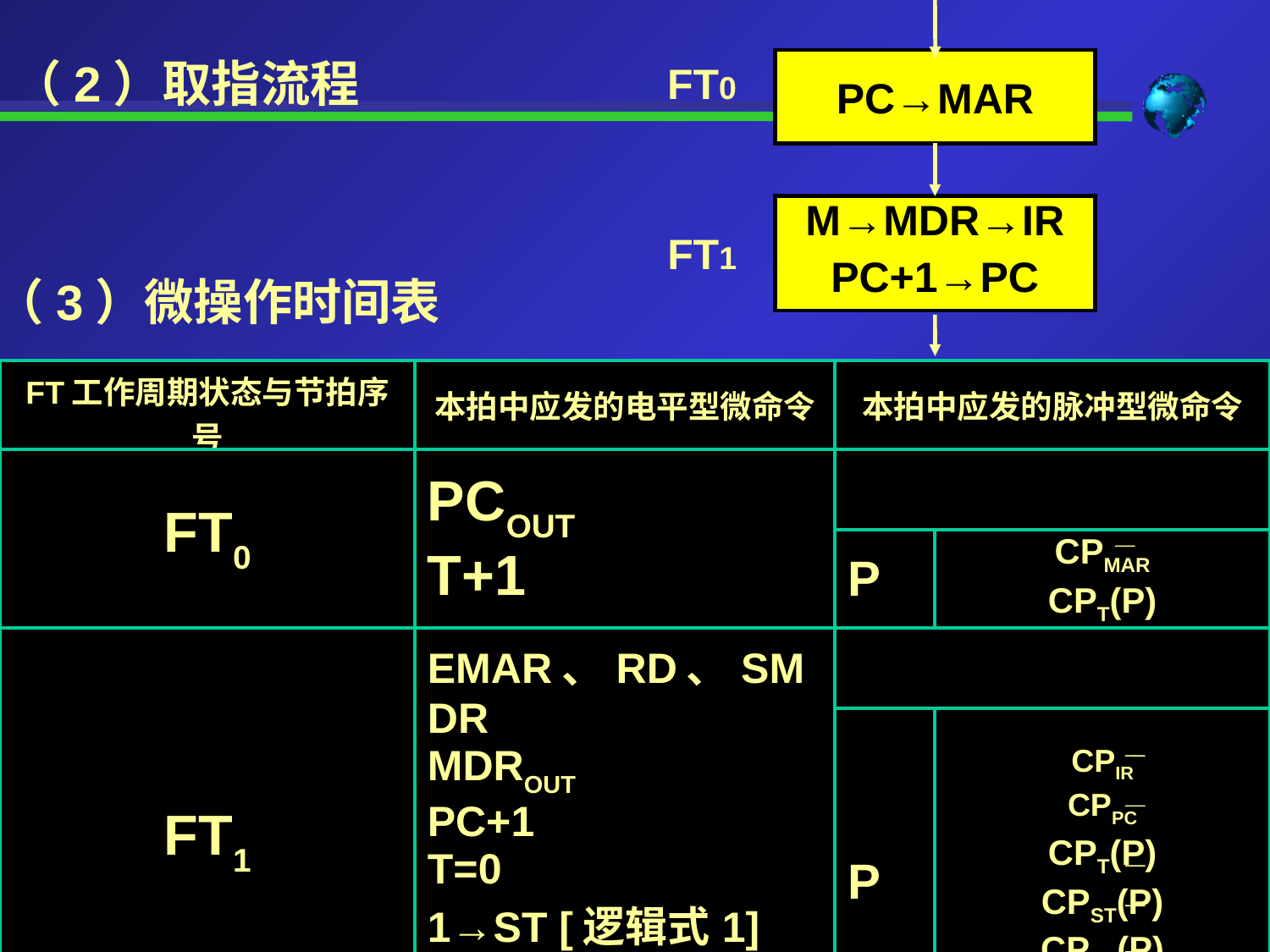

（2）取指流程
PC→MAR
FT0
M→MDR→IR
PC+1→PC
FT1
（3）微操作时间表

| FT工作周期状态与节拍序号 | 本拍中应发的电平型微命令 | 本拍中应发的脉冲型微命令 |  |
| --- | --- | --- | --- |
| FT0 | PCOUT T+1 |  |  |
|  |  | P | CPMAR CPT(P) |
| FT1 | EMAR、RD、SMDR MDROUT PC+1 T=0 1→ST [逻辑式1] 1→DT [逻辑式2] 1→ET [逻辑式3] |  |  |
|  |  | P | CPIR CPPC CPT(P) CPST(P) CPDT(P) CPET(P) |

55